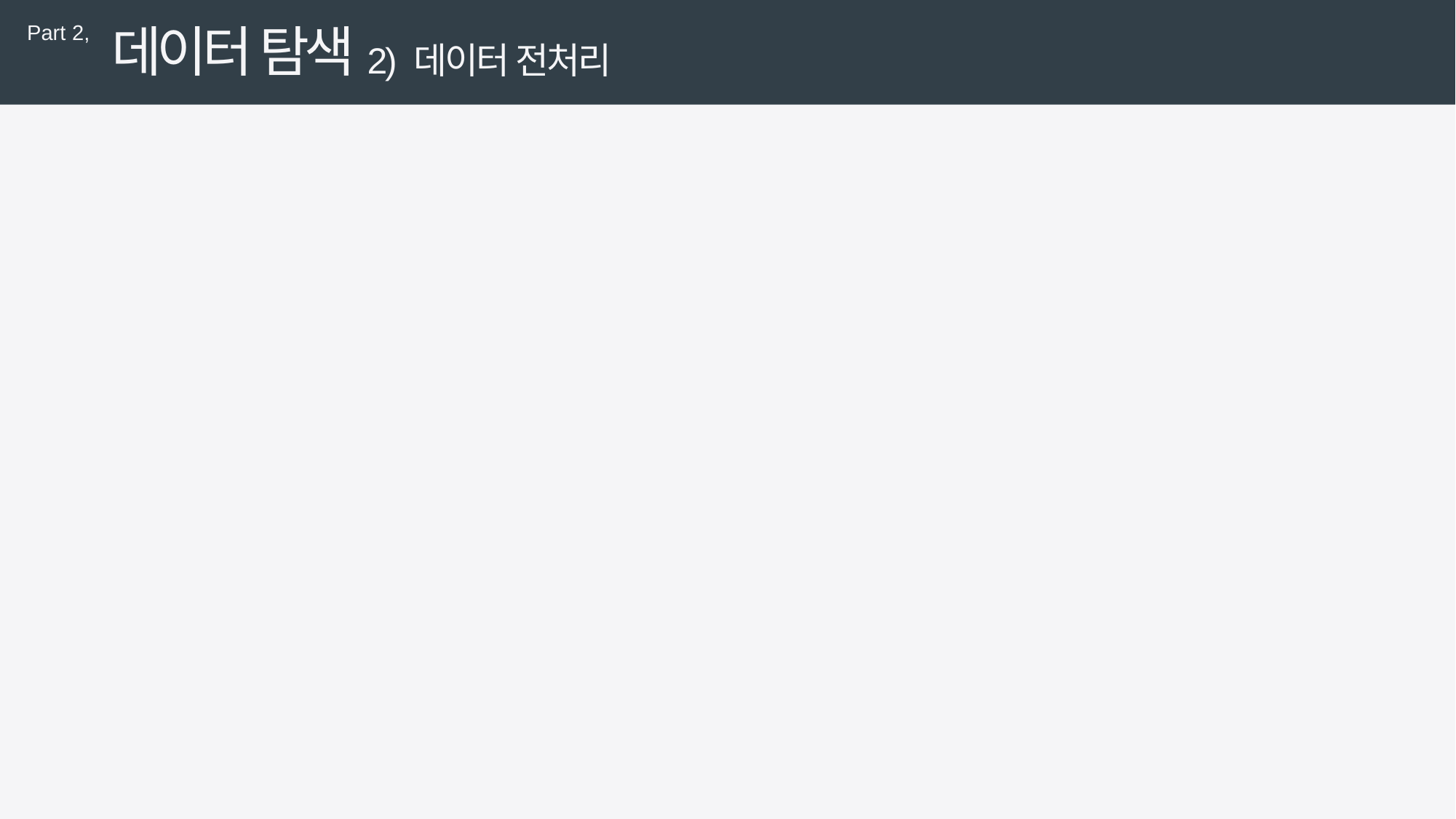

데이터 탐색
Part 2,
2) 데이터 전처리